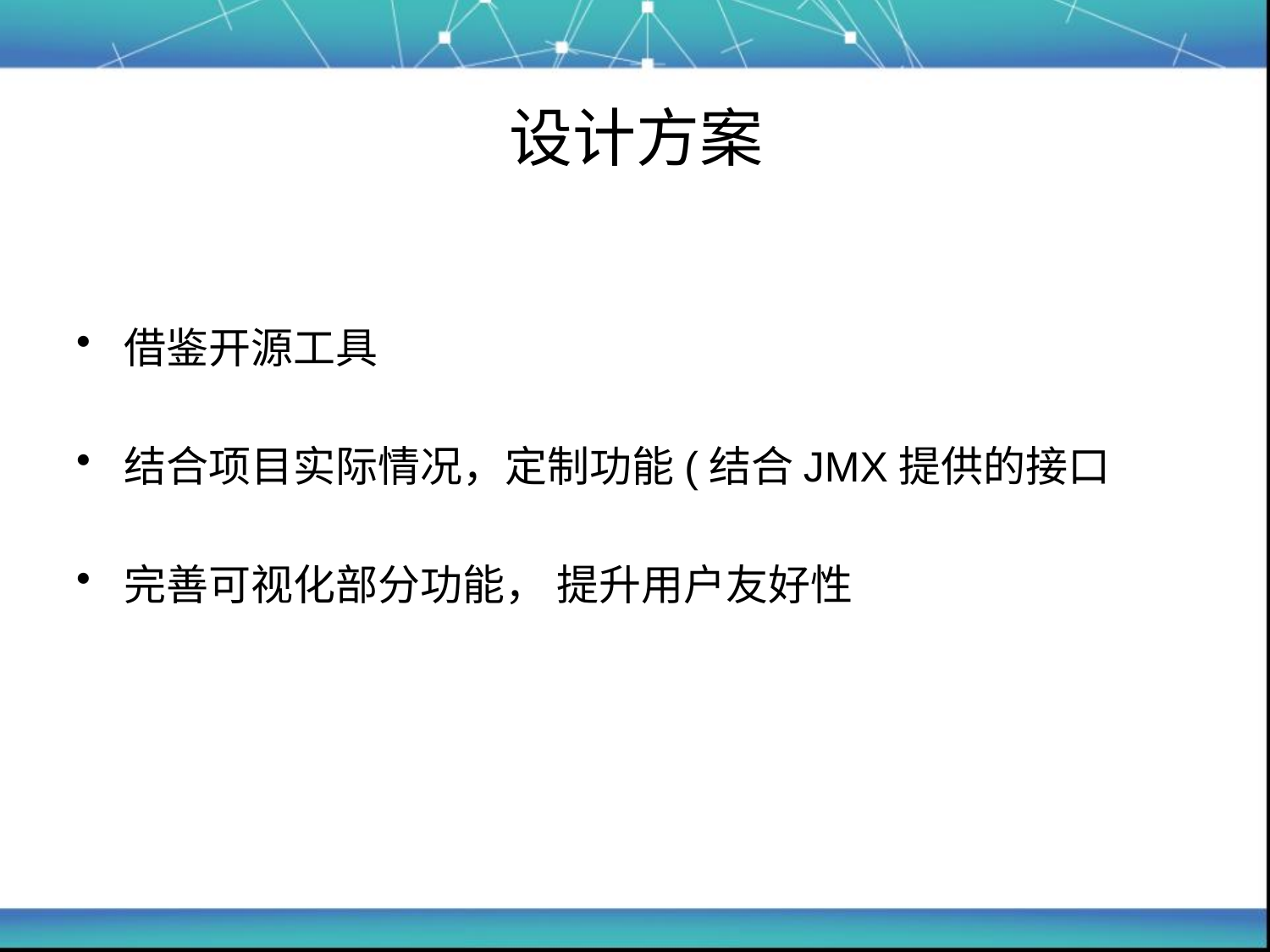

# 设计方案

借鉴开源工具

结合项目实际情况，定制功能(结合JMX提供的接口

完善可视化部分功能， 提升用户友好性